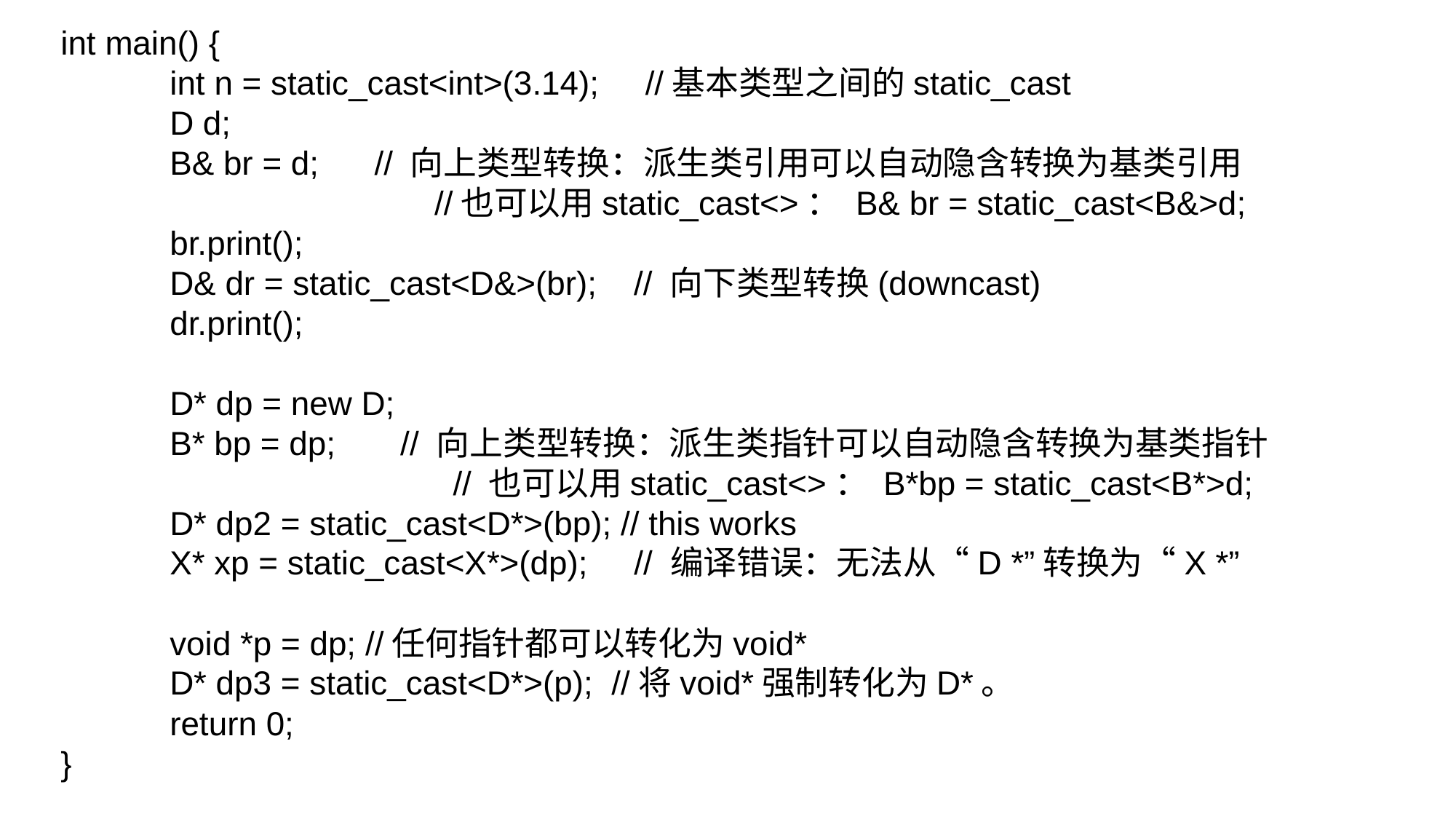

int main() {
	int n = static_cast<int>(3.14);     //基本类型之间的static_cast
	D d;
	B& br = d;      // 向上类型转换：派生类引用可以自动隐含转换为基类引用
			     //也可以用static_cast<>： B& br = static_cast<B&>d;
	br.print();
	D& dr = static_cast<D&>(br);    // 向下类型转换(downcast)
	dr.print();

	D* dp = new D;
	B* bp = dp;       // 向上类型转换：派生类指针可以自动隐含转换为基类指针
			       // 也可以用static_cast<>： B*bp = static_cast<B*>d;
	D* dp2 = static_cast<D*>(bp); // this works
	X* xp = static_cast<X*>(dp);     // 编译错误：无法从“D *”转换为“X *”

	void *p = dp; //任何指针都可以转化为void*
	D* dp3 = static_cast<D*>(p);  //将void*强制转化为D*。
	return 0;
}